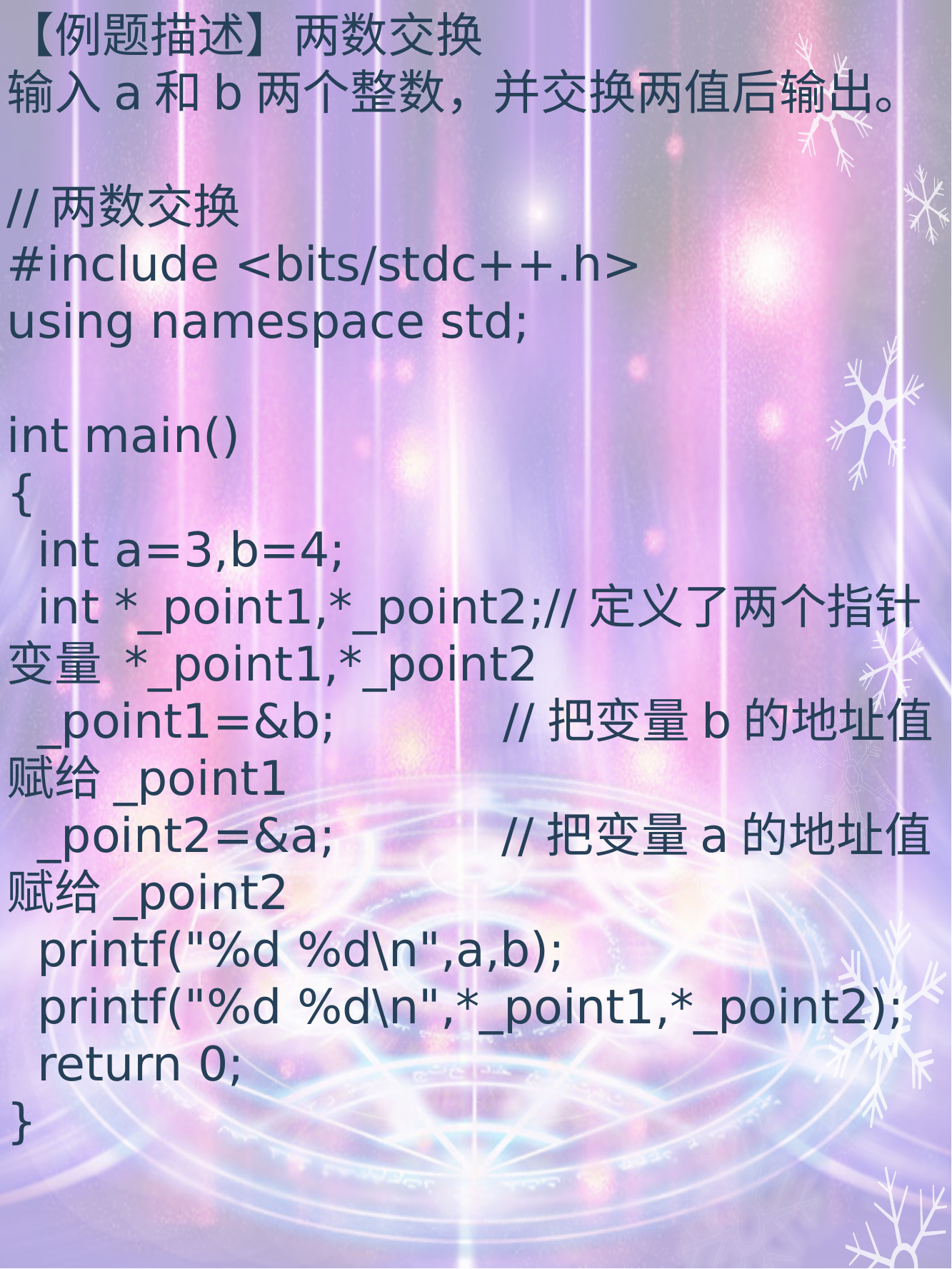

【例题描述】两数交换
输入a和b两个整数，并交换两值后输出。

//两数交换
#include <bits/stdc++.h>
using namespace std;

int main()
{
  int a=3,b=4;
  int *_point1,*_point2;//定义了两个指针变量 *_point1,*_point2
  _point1=&b;           //把变量b的地址值赋给_point1
  _point2=&a;           //把变量a的地址值赋给_point2
  printf("%d %d\n",a,b);
  printf("%d %d\n",*_point1,*_point2);
  return 0;
}